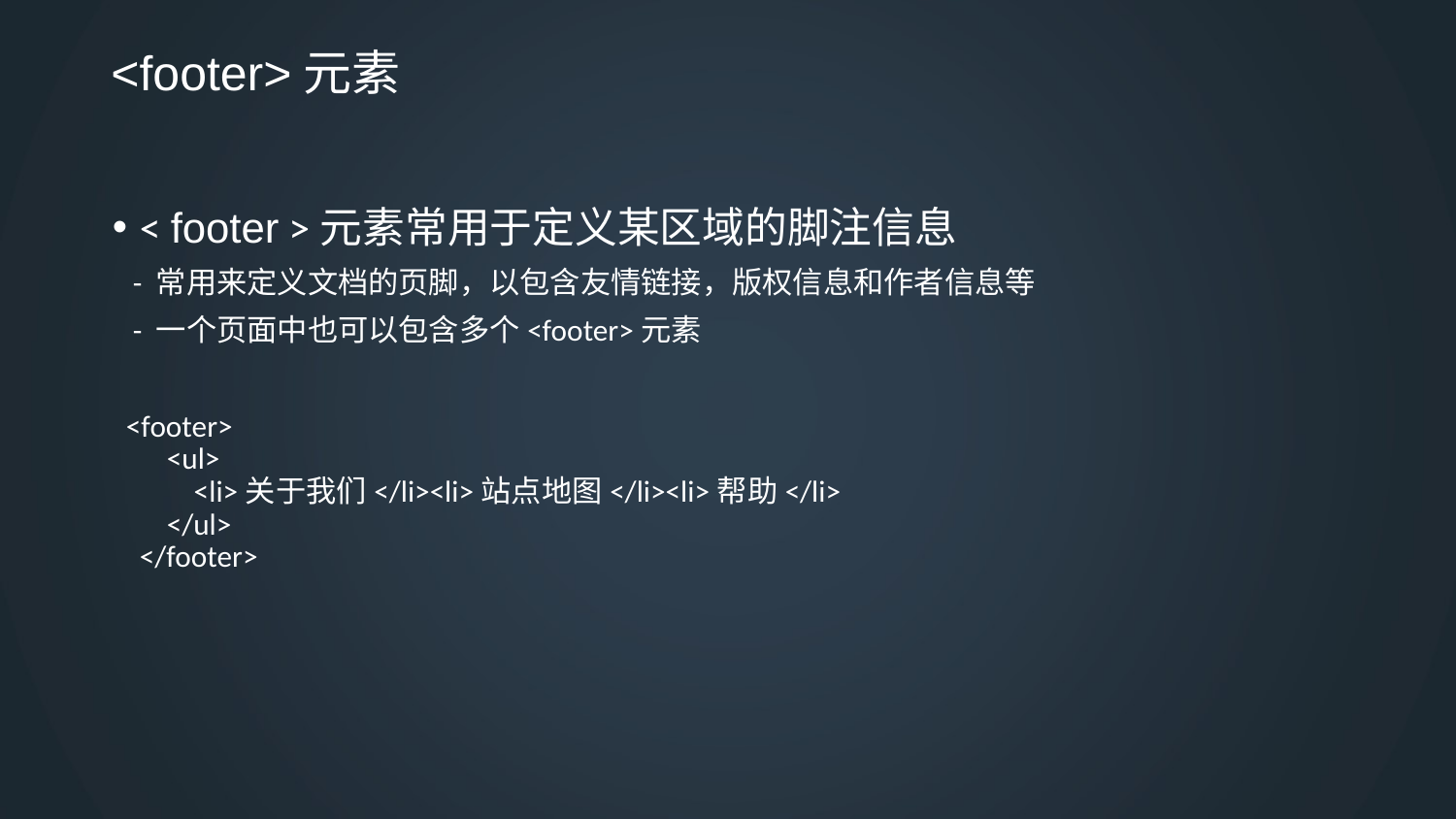

# <footer>元素
< footer >元素常用于定义某区域的脚注信息
   - 常用来定义文档的页脚，以包含友情链接，版权信息和作者信息等
   - 一个页面中也可以包含多个<footer>元素

  <footer>
    <ul>
        <li>关于我们</li><li>站点地图</li><li>帮助</li>
    </ul>
</footer>